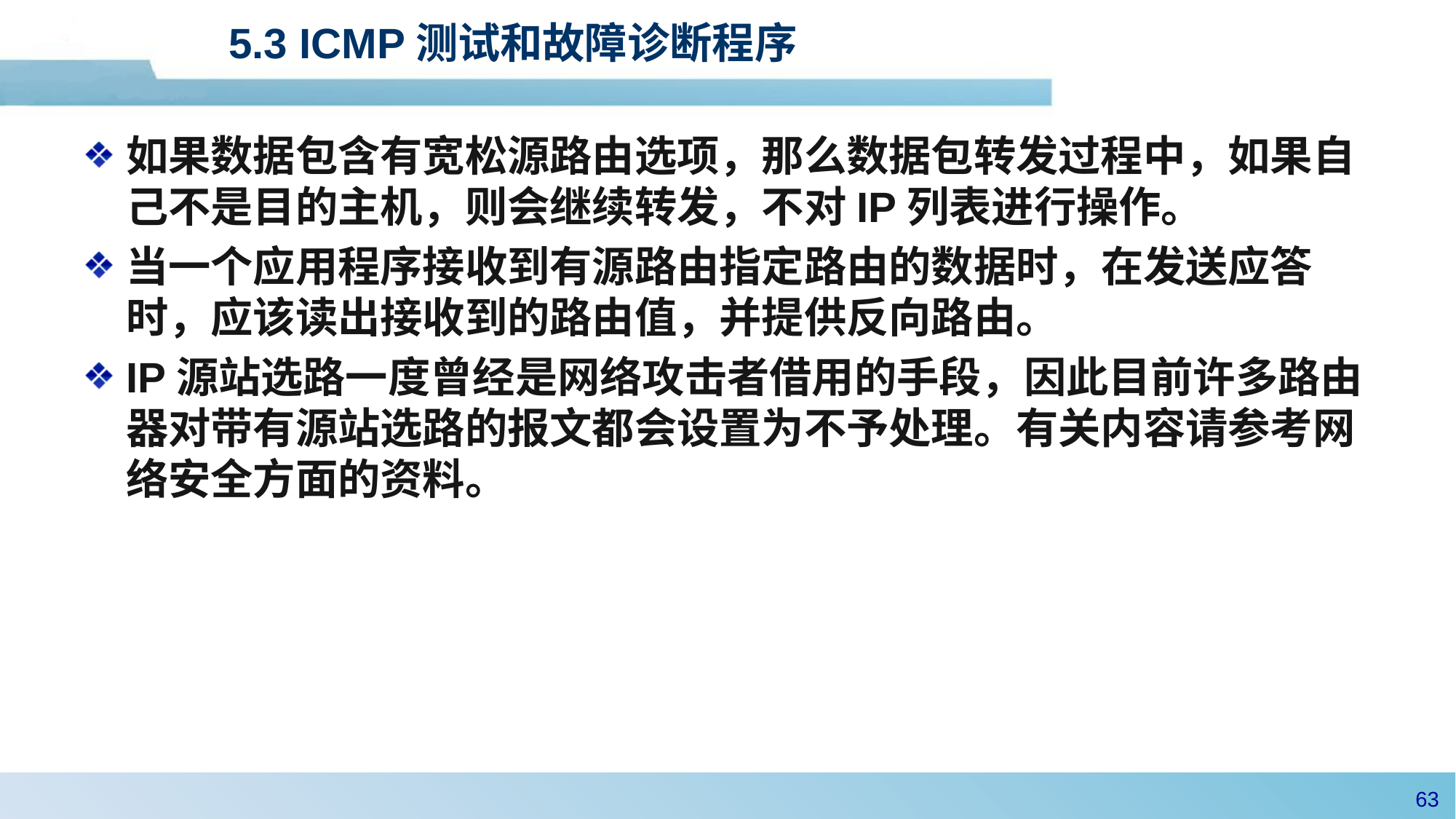

#
5.3 ICMP测试和故障诊断程序
如果数据包含有宽松源路由选项，那么数据包转发过程中，如果自己不是目的主机，则会继续转发，不对IP列表进行操作。
当一个应用程序接收到有源路由指定路由的数据时，在发送应答时，应该读出接收到的路由值，并提供反向路由。
IP源站选路一度曾经是网络攻击者借用的手段，因此目前许多路由器对带有源站选路的报文都会设置为不予处理。有关内容请参考网络安全方面的资料。
63